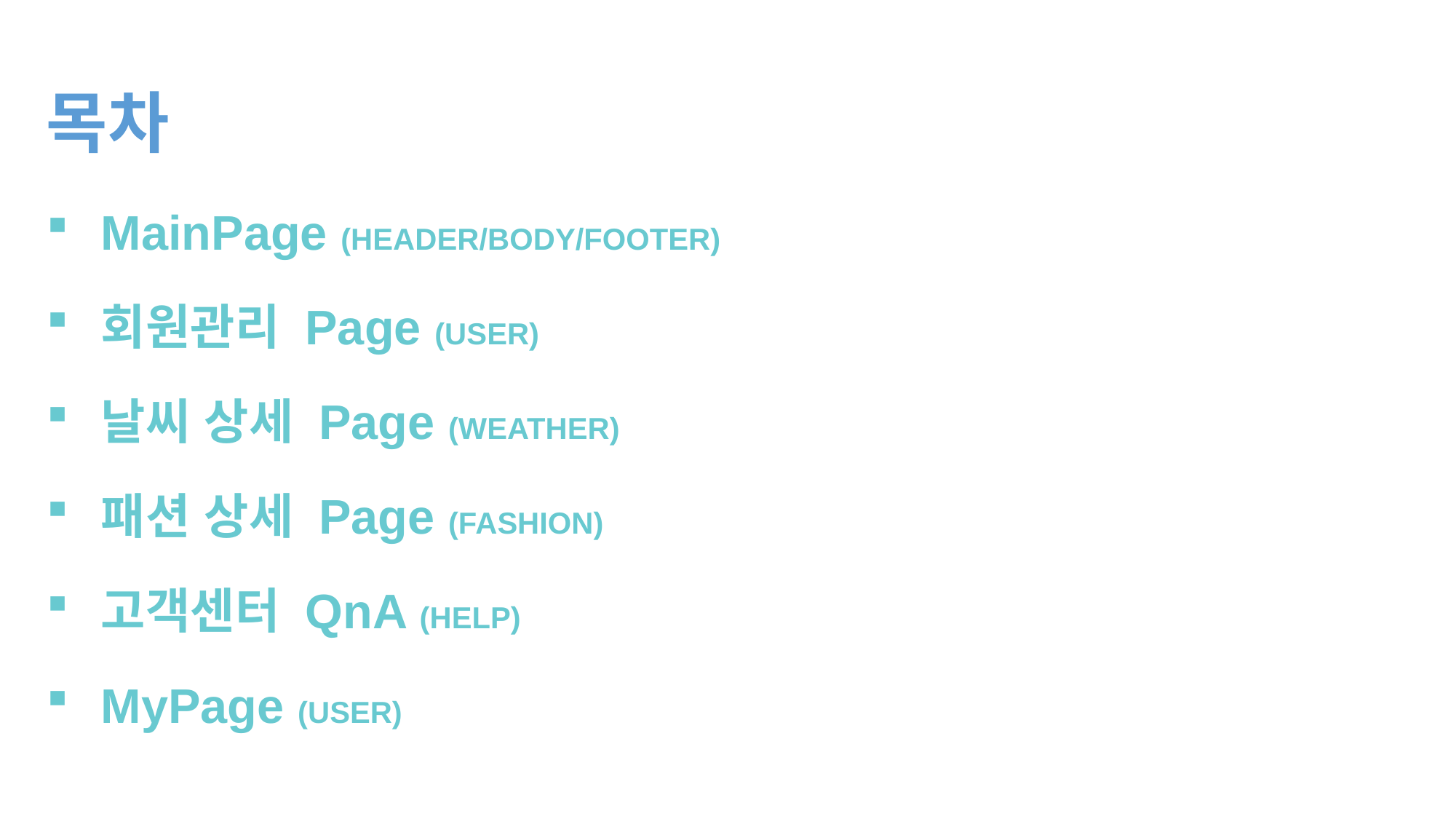

목차
MainPage (HEADER/BODY/FOOTER)

회원관리 Page (USER)

날씨 상세 Page (WEATHER)

패션 상세 Page (FASHION)

고객센터 QnA (HELP)

MyPage (USER)